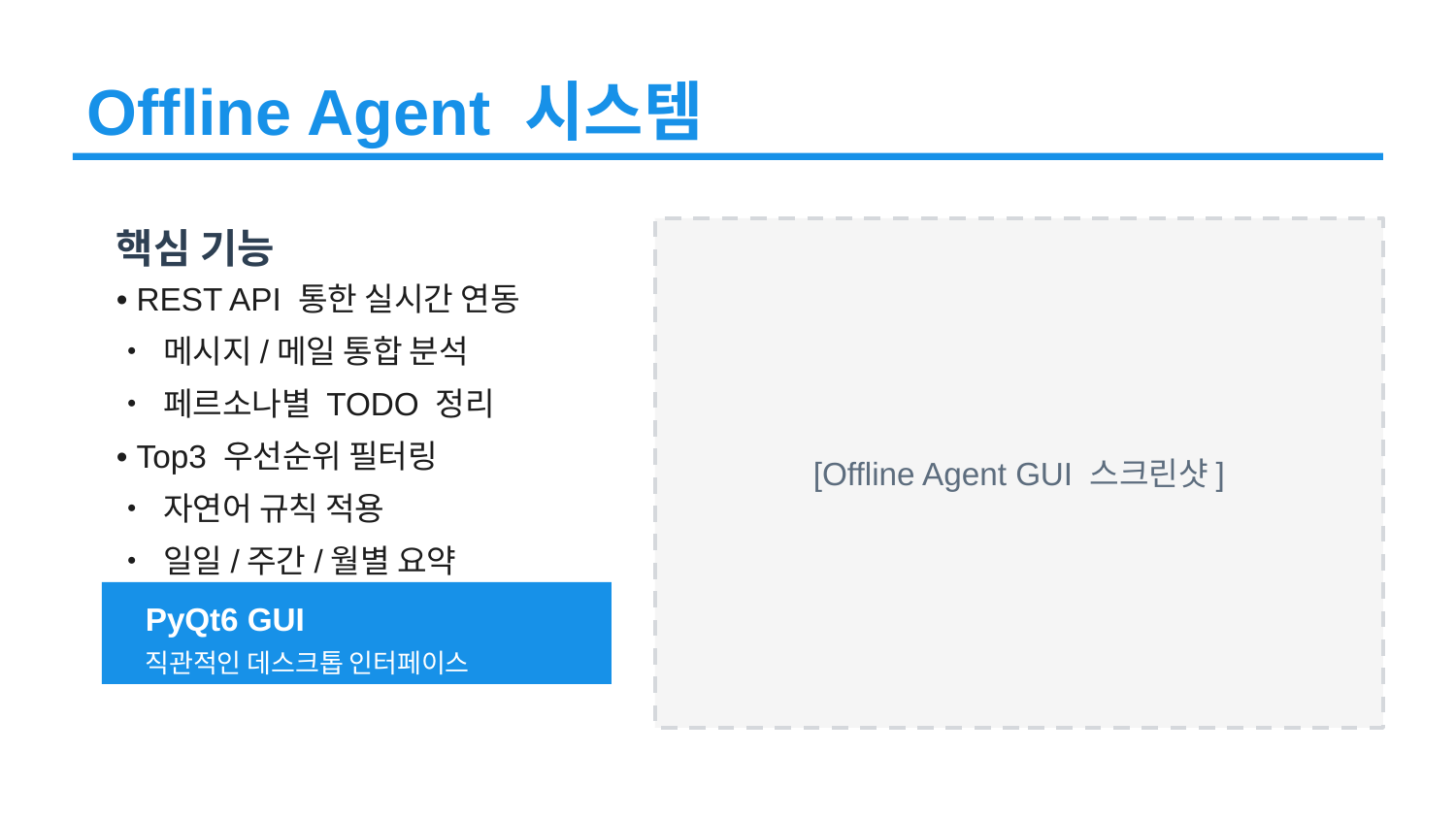

Offline Agent 시스템

핵심 기능

• REST API 통한 실시간 연동
• 메시지/메일 통합 분석
• 페르소나별 TODO 정리
• Top3 우선순위 필터링
• 자연어 규칙 적용
• 일일/주간/월별 요약
[Offline Agent GUI 스크린샷]

PyQt6 GUI
직관적인 데스크톱 인터페이스